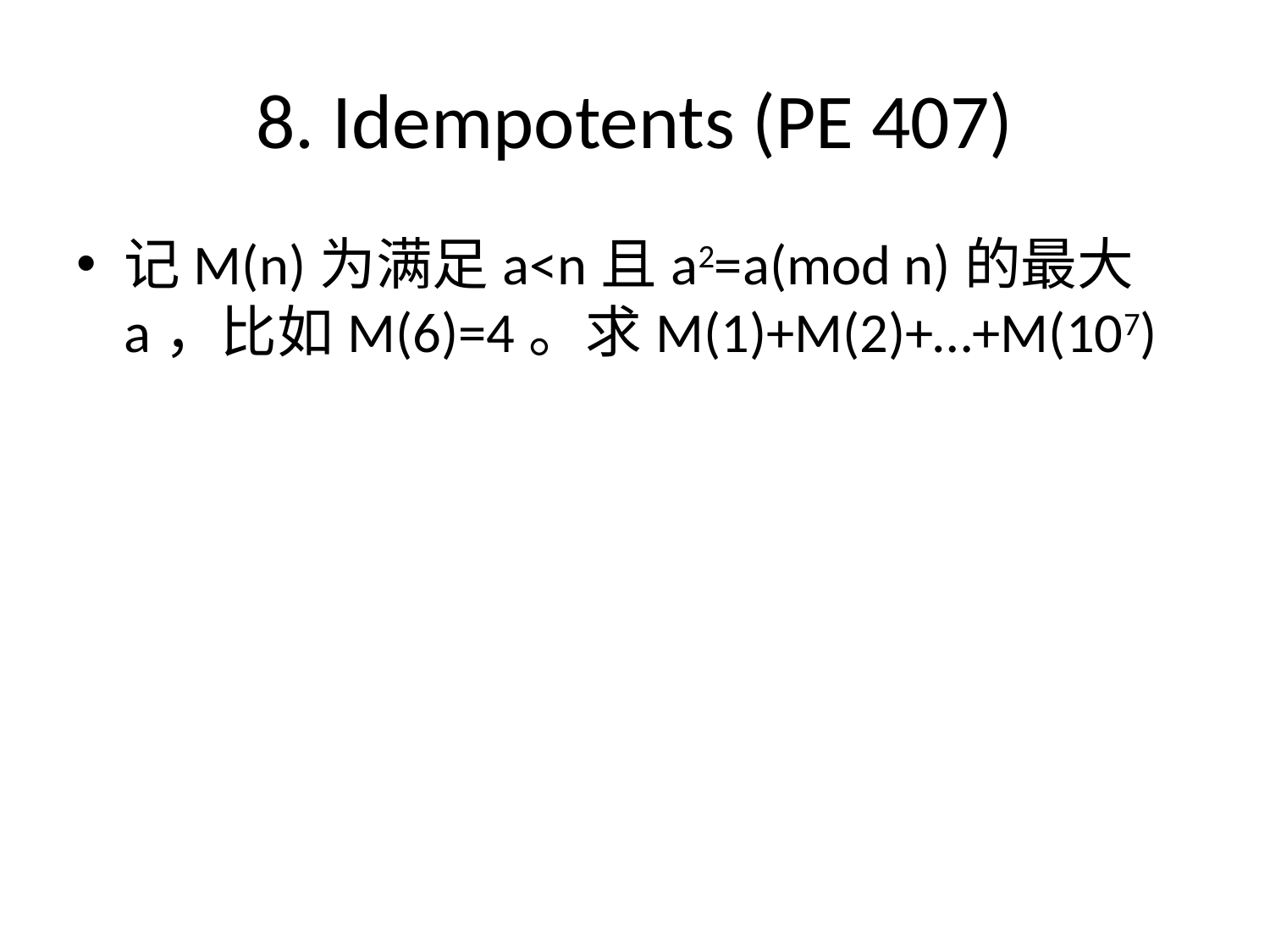

# 8. Idempotents (PE 407)
记M(n)为满足a<n且a2=a(mod n)的最大a，比如M(6)=4。求M(1)+M(2)+…+M(107)